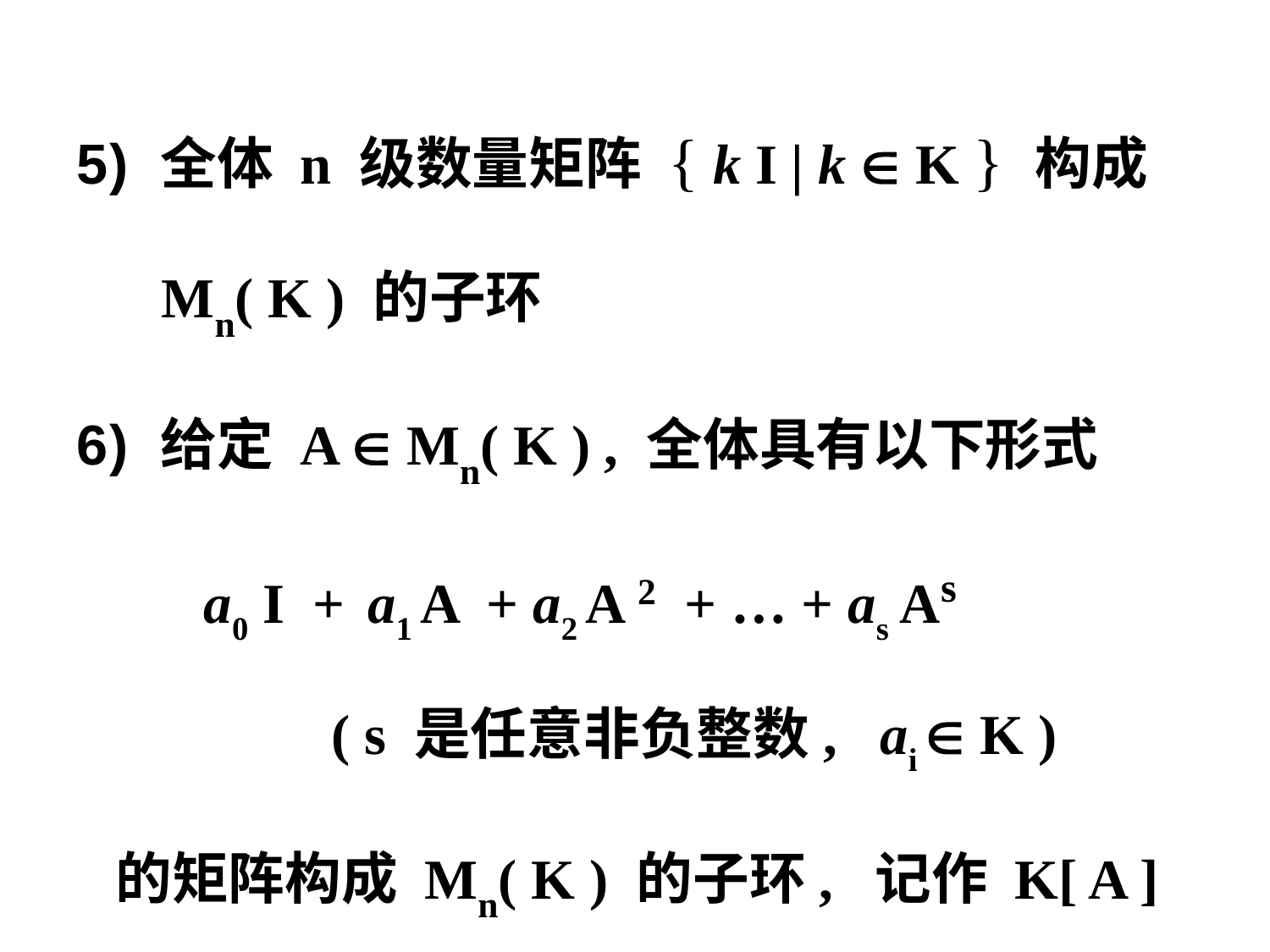

全体 n 级数量矩阵 { k I | k ∈ K } 构成
      Mn( K ) 的子环
给定 A ∈ Mn( K ) , 全体具有以下形式
         a0 I  +  a1 A  + a2 A 2  + … + as As
                  ( s 是任意非负整数,   ai ∈ K )
  的矩阵构成 Mn( K ) 的子环,  记作 K[ A ]